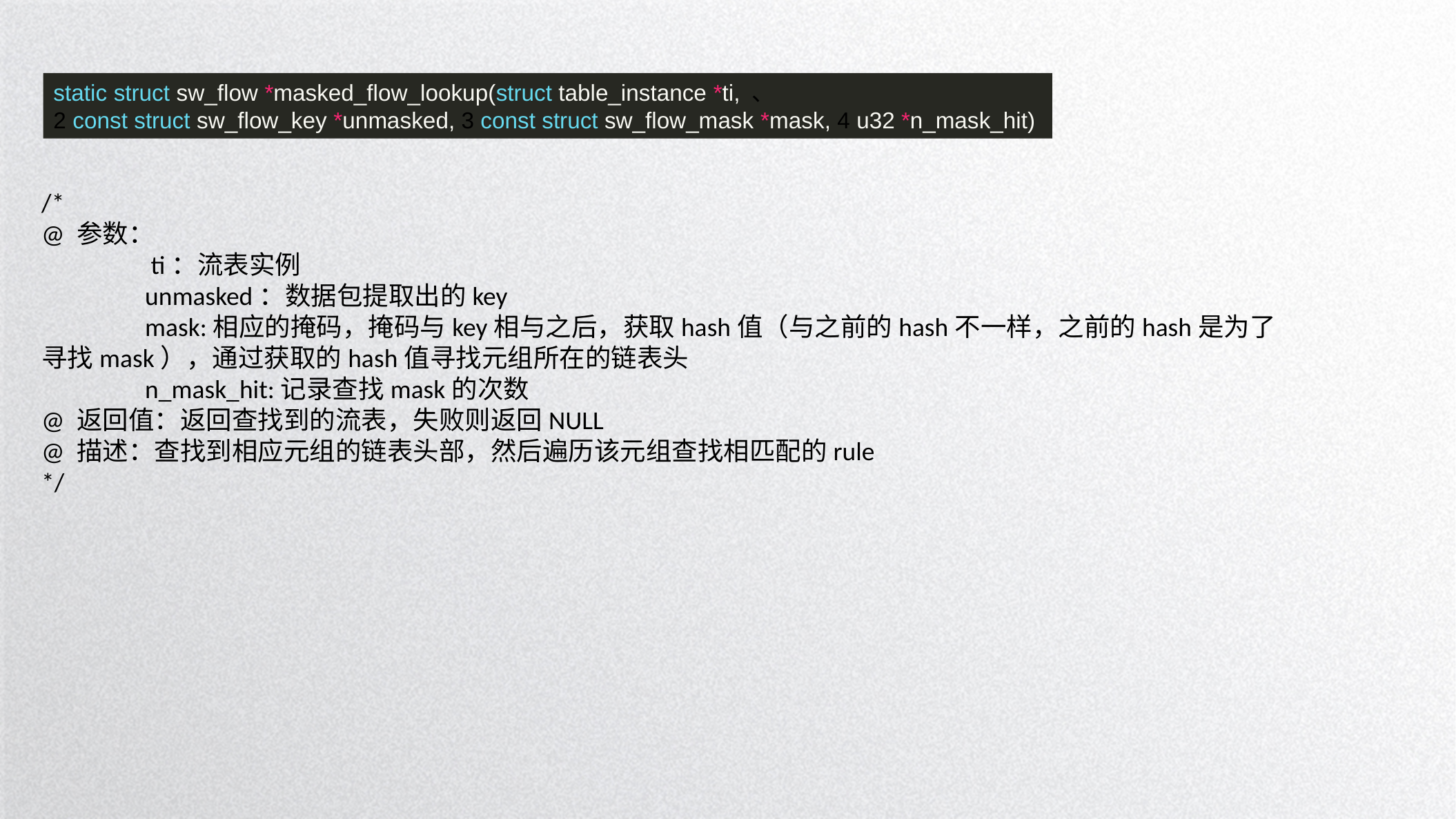

static struct sw_flow *masked_flow_lookup(struct table_instance *ti, 、
2 const struct sw_flow_key *unmasked, 3 const struct sw_flow_mask *mask, 4 u32 *n_mask_hit)
/*
@ 参数：
	 ti：流表实例
	unmasked：数据包提取出的key
	mask:相应的掩码，掩码与key相与之后，获取hash值（与之前的hash不一样，之前的hash是为了寻找mask），通过获取的hash值寻找元组所在的链表头
	n_mask_hit:记录查找mask的次数
@ 返回值：返回查找到的流表，失败则返回NULL
@ 描述：查找到相应元组的链表头部，然后遍历该元组查找相匹配的rule
*/